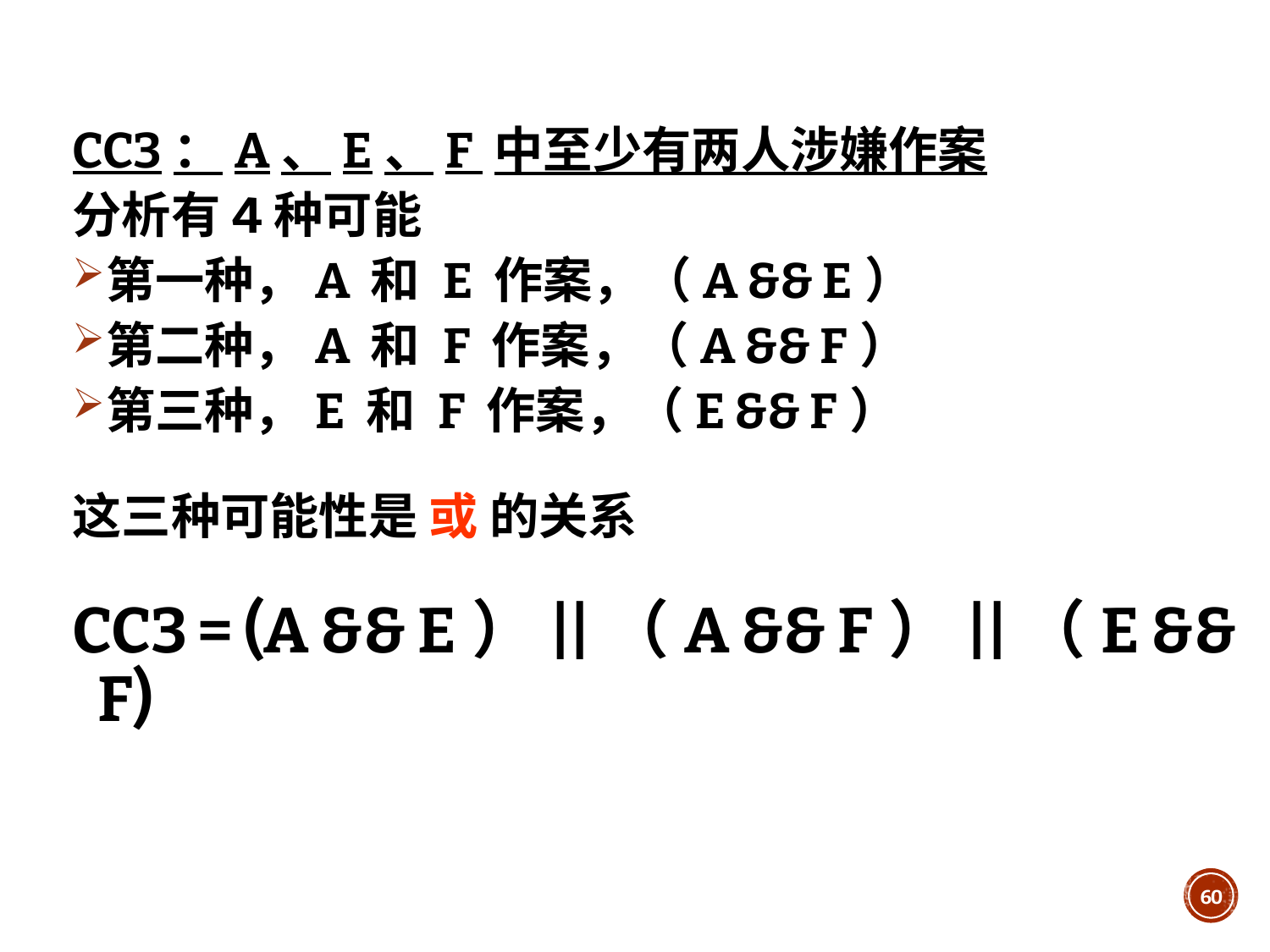

CC3：A、E、F 中至少有两人涉嫌作案
分析有4种可能
第一种，A 和 E 作案，（A && E）
第二种，A 和 F 作案，（A && F）
第三种，E 和 F 作案，（E && F）

这三种可能性是 或 的关系

CC3 = (A && E）||（A && F）||（E && F)

60